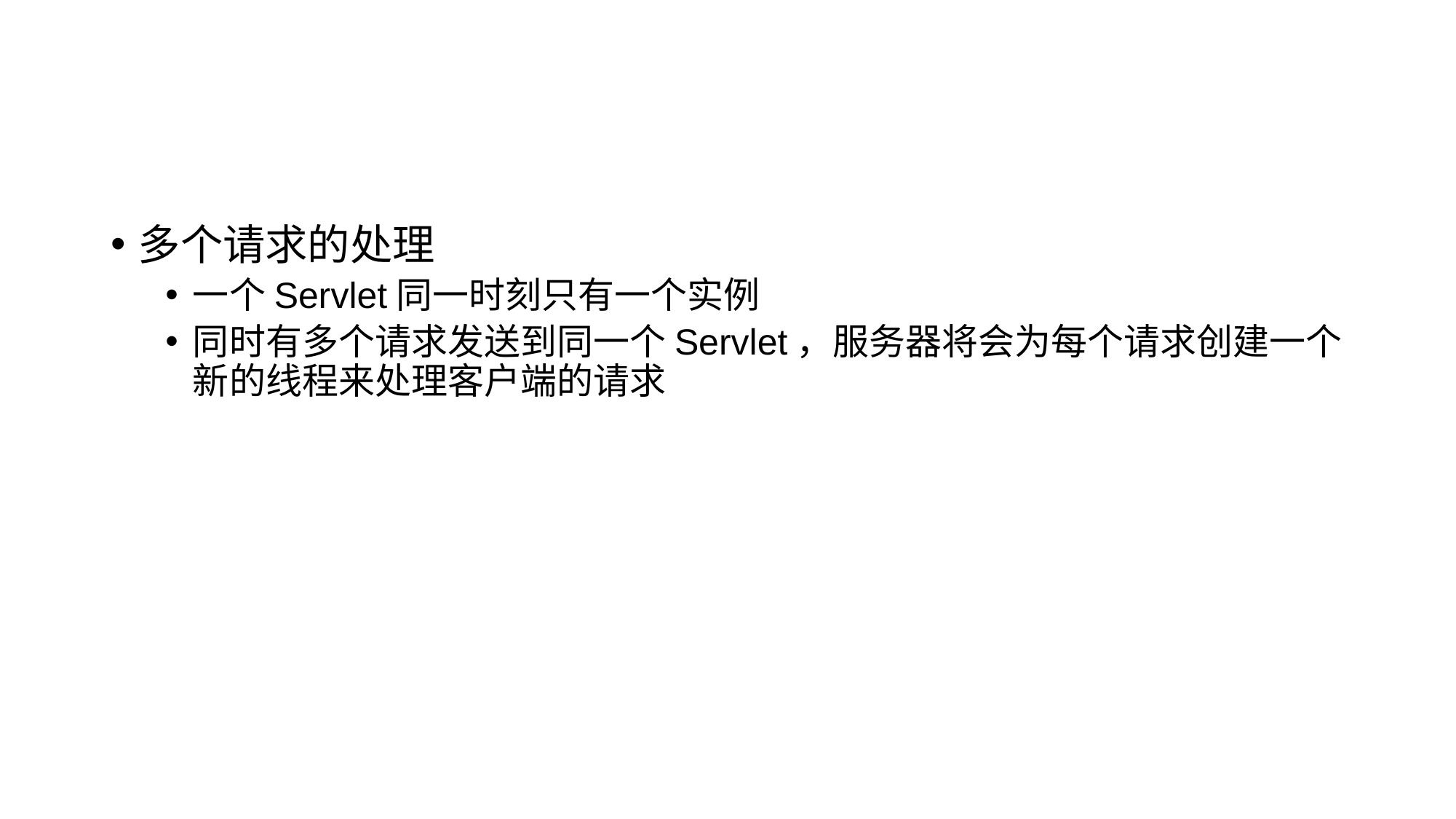

#
多个请求的处理
一个Servlet同一时刻只有一个实例
同时有多个请求发送到同一个Servlet，服务器将会为每个请求创建一个新的线程来处理客户端的请求